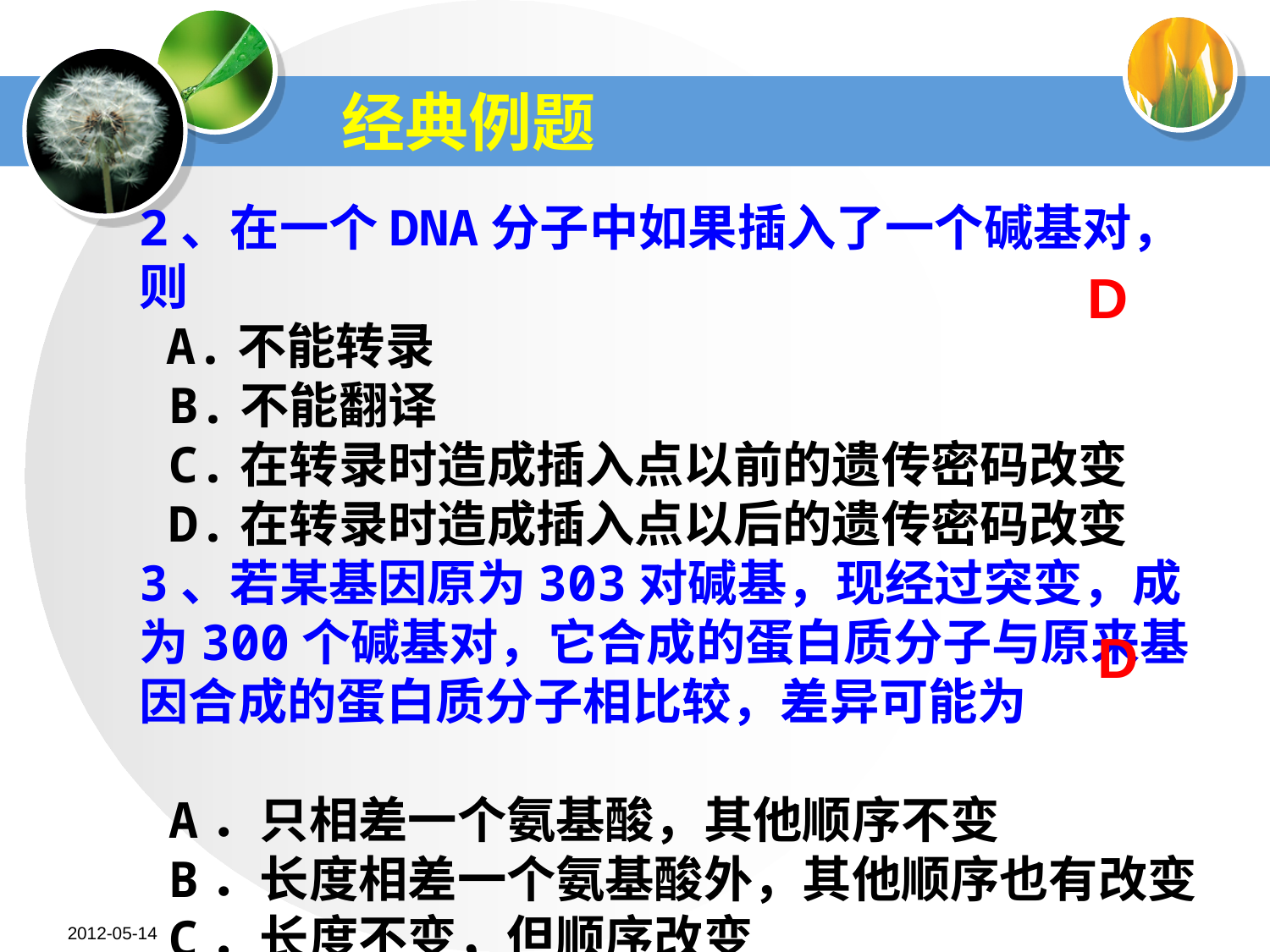

经典例题
2、在一个DNA分子中如果插入了一个碱基对，则
   A.不能转录
 B.不能翻译
 C.在转录时造成插入点以前的遗传密码改变
 D.在转录时造成插入点以后的遗传密码改变
3、若某基因原为303对碱基，现经过突变，成为300个碱基对，它合成的蛋白质分子与原来基因合成的蛋白质分子相比较，差异可能为
 A．只相差一个氨基酸，其他顺序不变
 B．长度相差一个氨基酸外，其他顺序也有改变
 C．长度不变，但顺序改变
 D．A、B都有可能
D
D

2012-05-14